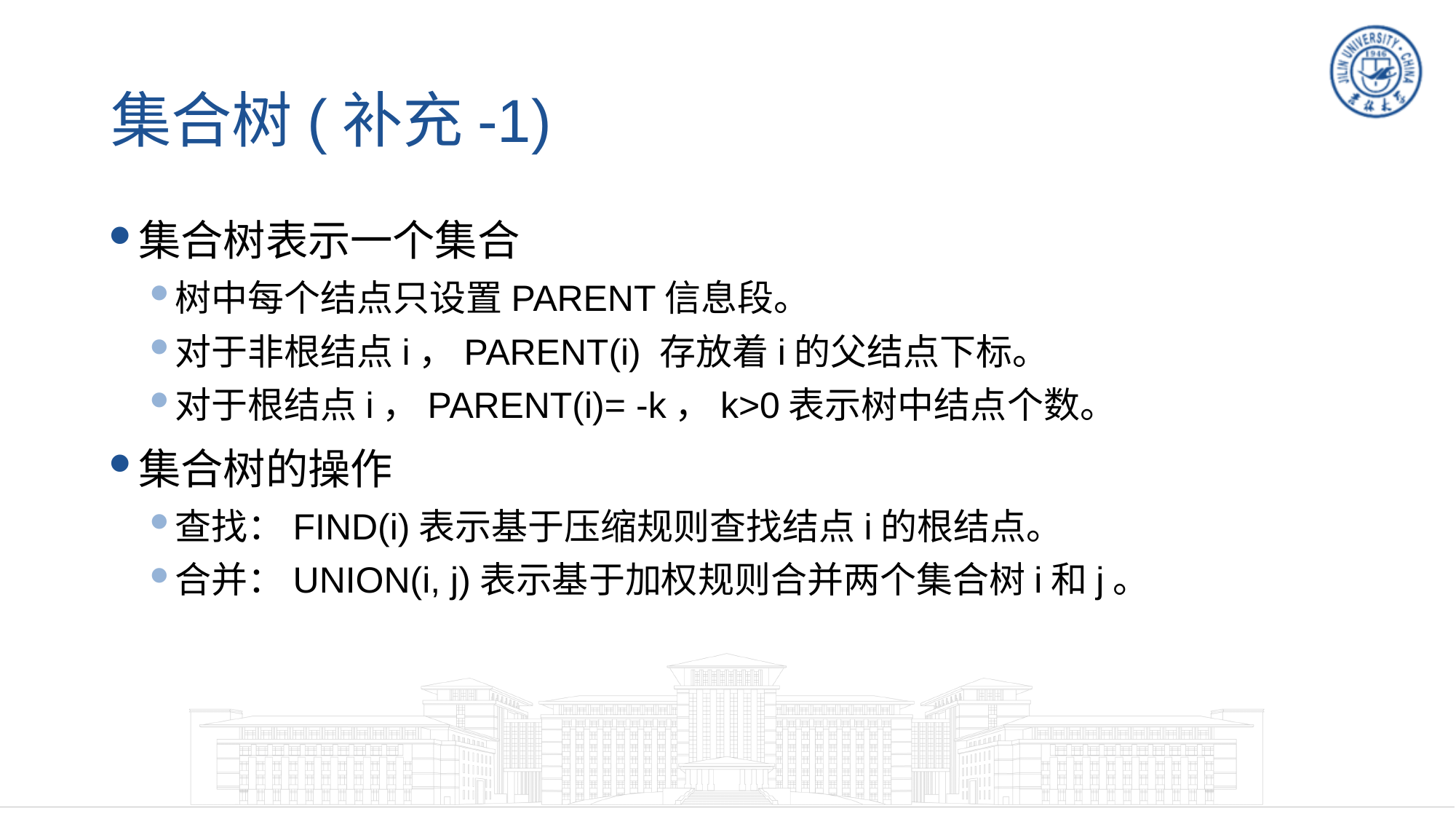

# 集合树(补充-1)
集合树表示一个集合
树中每个结点只设置PARENT信息段。
对于非根结点i，PARENT(i) 存放着i的父结点下标。
对于根结点i，PARENT(i)= -k，k>0表示树中结点个数。
集合树的操作
查找：FIND(i)表示基于压缩规则查找结点i的根结点。
合并：UNION(i, j)表示基于加权规则合并两个集合树i和j。

31